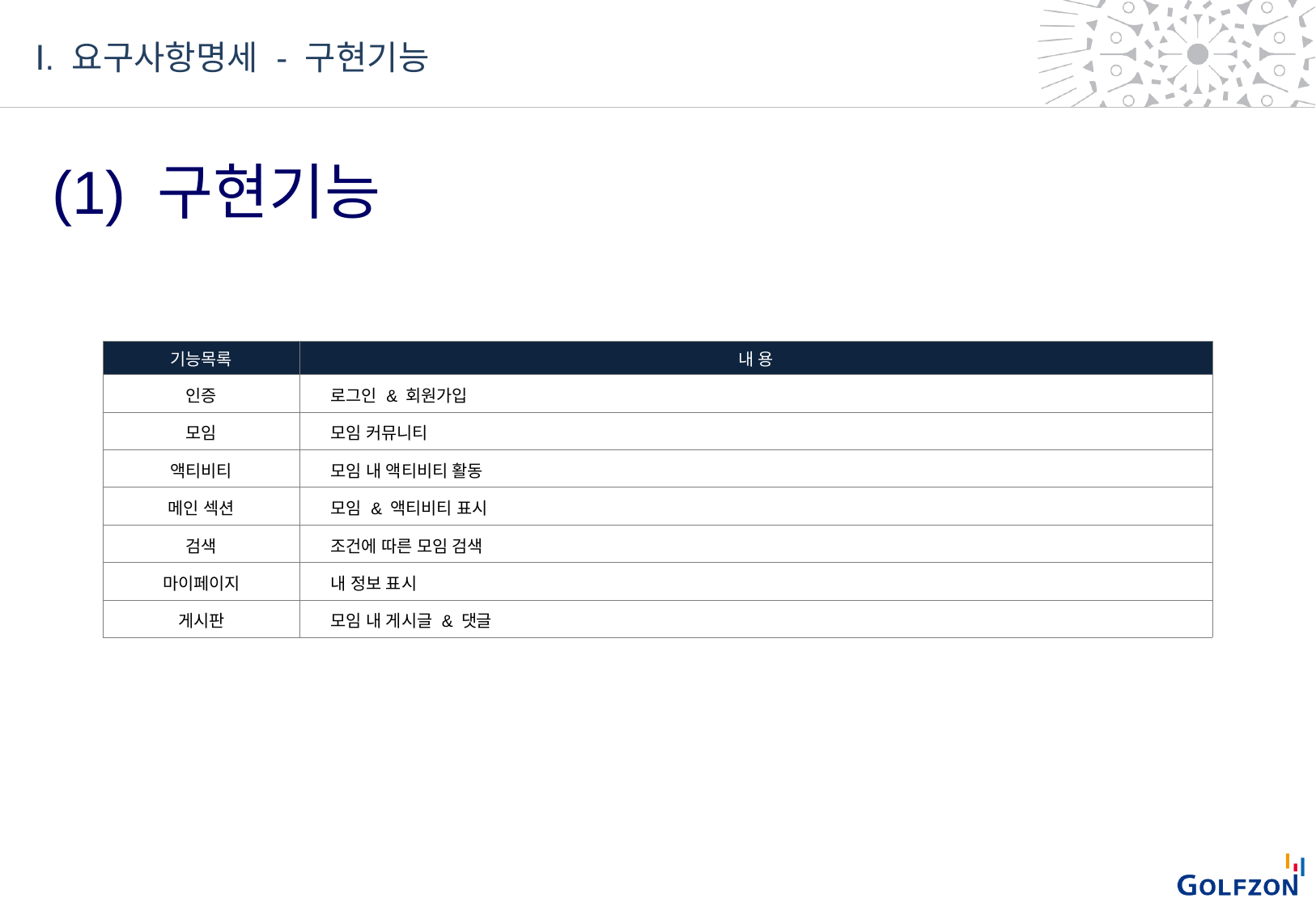

Ⅰ. 요구사항명세 - 구현기능
 (1) 구현기능
| 기능목록 | 내 용 |
| --- | --- |
| 인증 | 로그인 & 회원가입 |
| 모임 | 모임 커뮤니티 |
| 액티비티 | 모임 내 액티비티 활동 |
| 메인 섹션 | 모임 & 액티비티 표시 |
| 검색 | 조건에 따른 모임 검색 |
| 마이페이지 | 내 정보 표시 |
| 게시판 | 모임 내 게시글 & 댓글 |